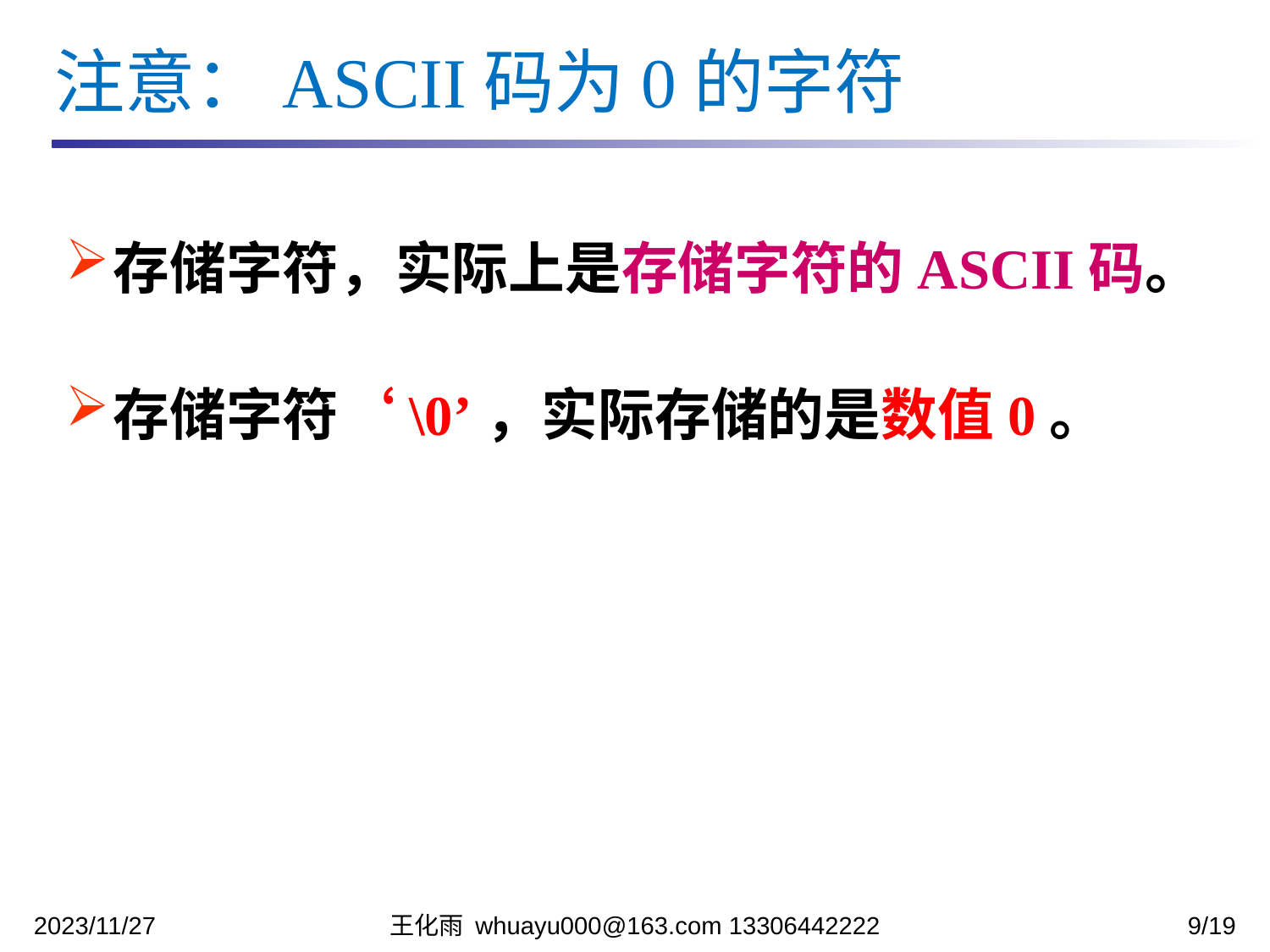

注意：ASCII码为0的字符
存储字符，实际上是存储字符的ASCII码。
存储字符‘\0’，实际存储的是数值0。
2023/11/27
王化雨 whuayu000@163.com 13306442222
9/19